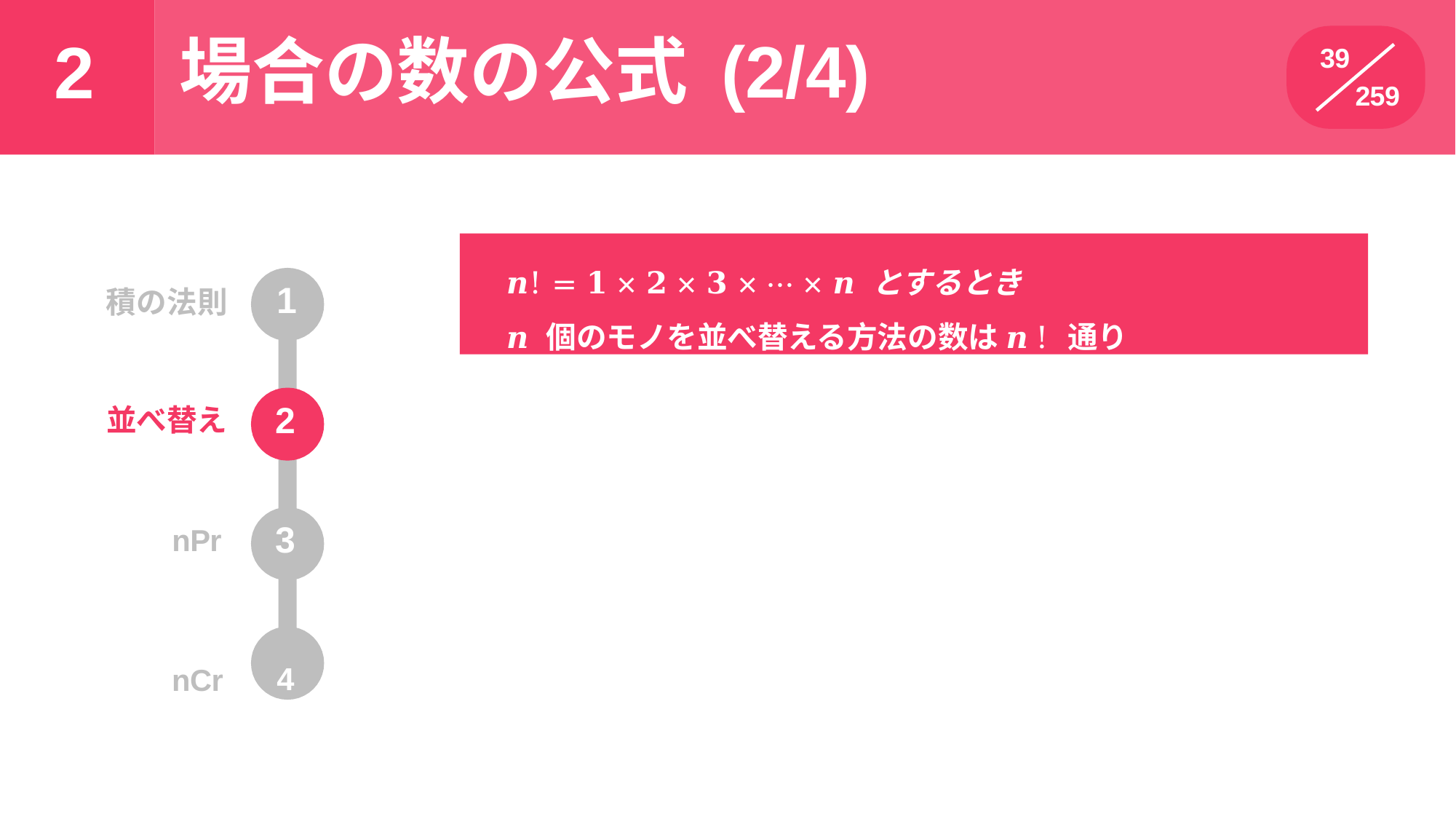

場合の数の公式 (2/4)
# 2
39
259
𝒏! = 𝟏 × 𝟐 × 𝟑 × ⋯ × 𝒏 とするとき
𝒏 個のモノを並べ替える方法の数は 𝒏! 通り

積の法則	1
2
並べ替え

3
nPr

nCr	4